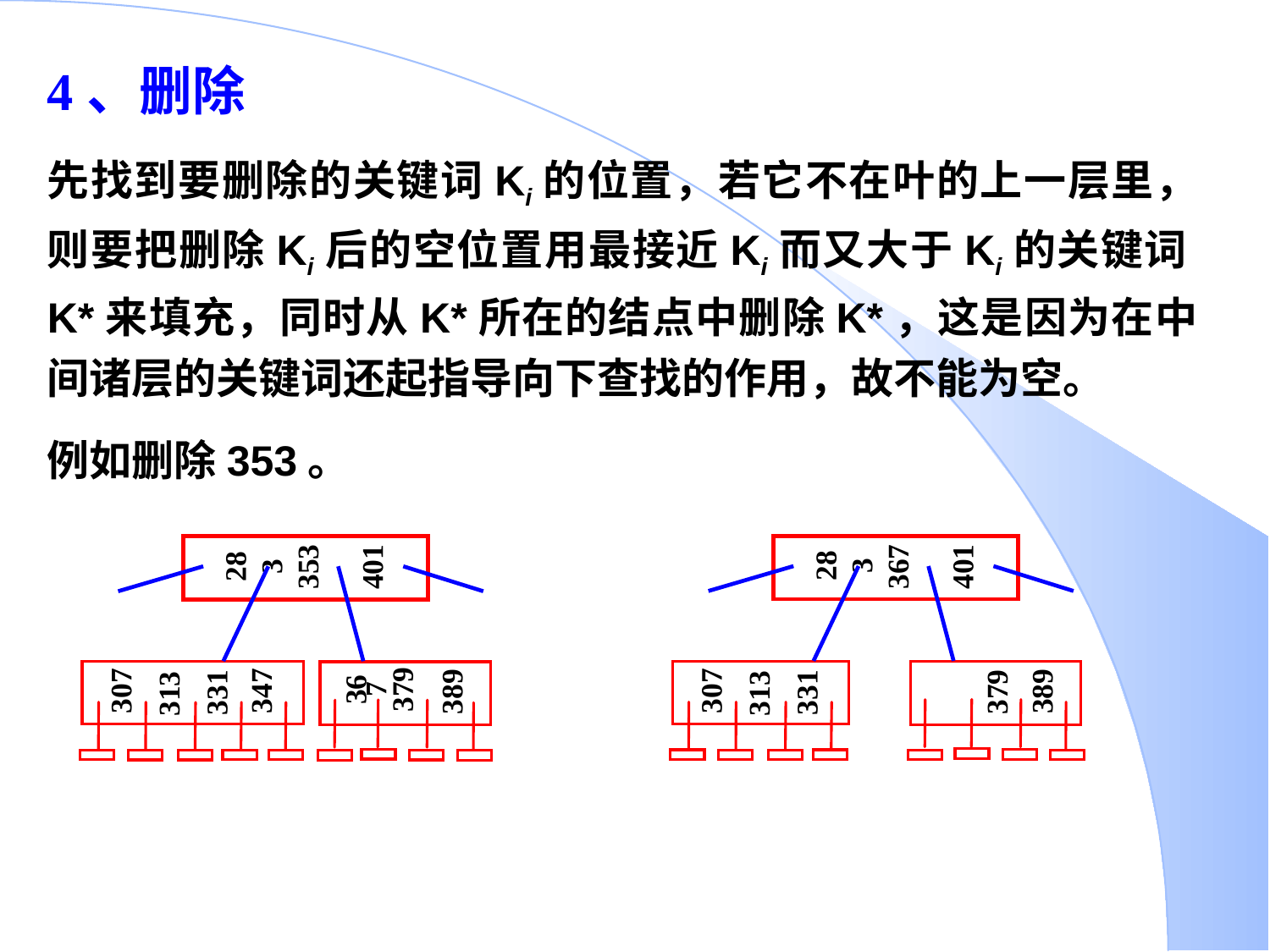

4、删除
先找到要删除的关键词Ki的位置，若它不在叶的上一层里，则要把删除Ki后的空位置用最接近Ki而又大于Ki的关键词K*来填充，同时从K*所在的结点中删除K*，这是因为在中间诸层的关键词还起指导向下查找的作用，故不能为空。
例如删除353。

283
401
367

307
389
379
331
313

283
401
353

379
389
367

307
347
331
313